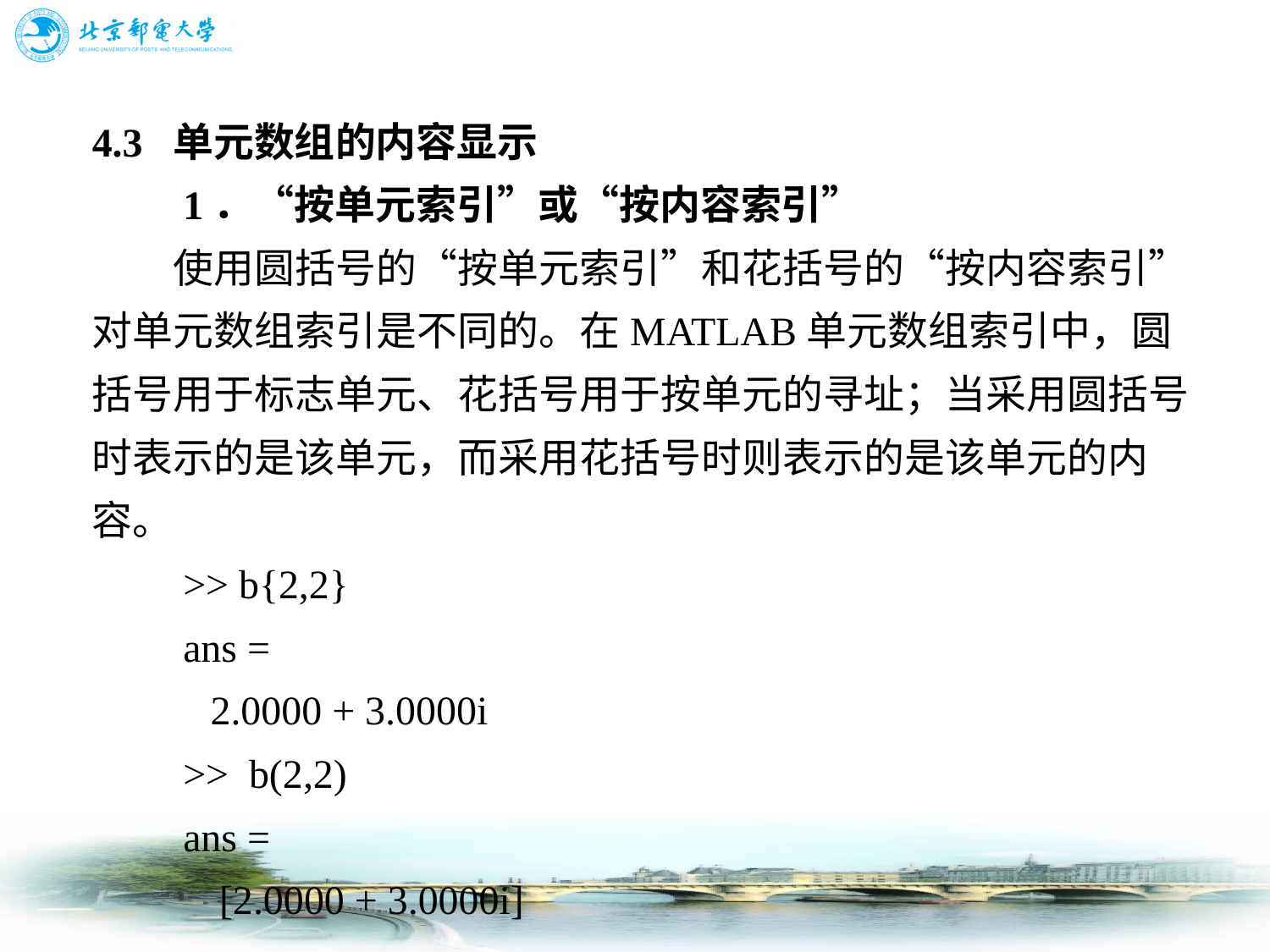

# 4.3  单元数组的内容显示 　　1．“按单元索引”或“按内容索引” 　　使用圆括号的“按单元索引”和花括号的“按内容索引”对单元数组索引是不同的。在MATLAB单元数组索引中，圆括号用于标志单元、花括号用于按单元的寻址；当采用圆括号时表示的是该单元，而采用花括号时则表示的是该单元的内容。 　　>> b{2,2} 　　ans = 　　   2.0000 + 3.0000i 　　>>  b(2,2) 　　ans = 　　    [2.0000 + 3.0000i]